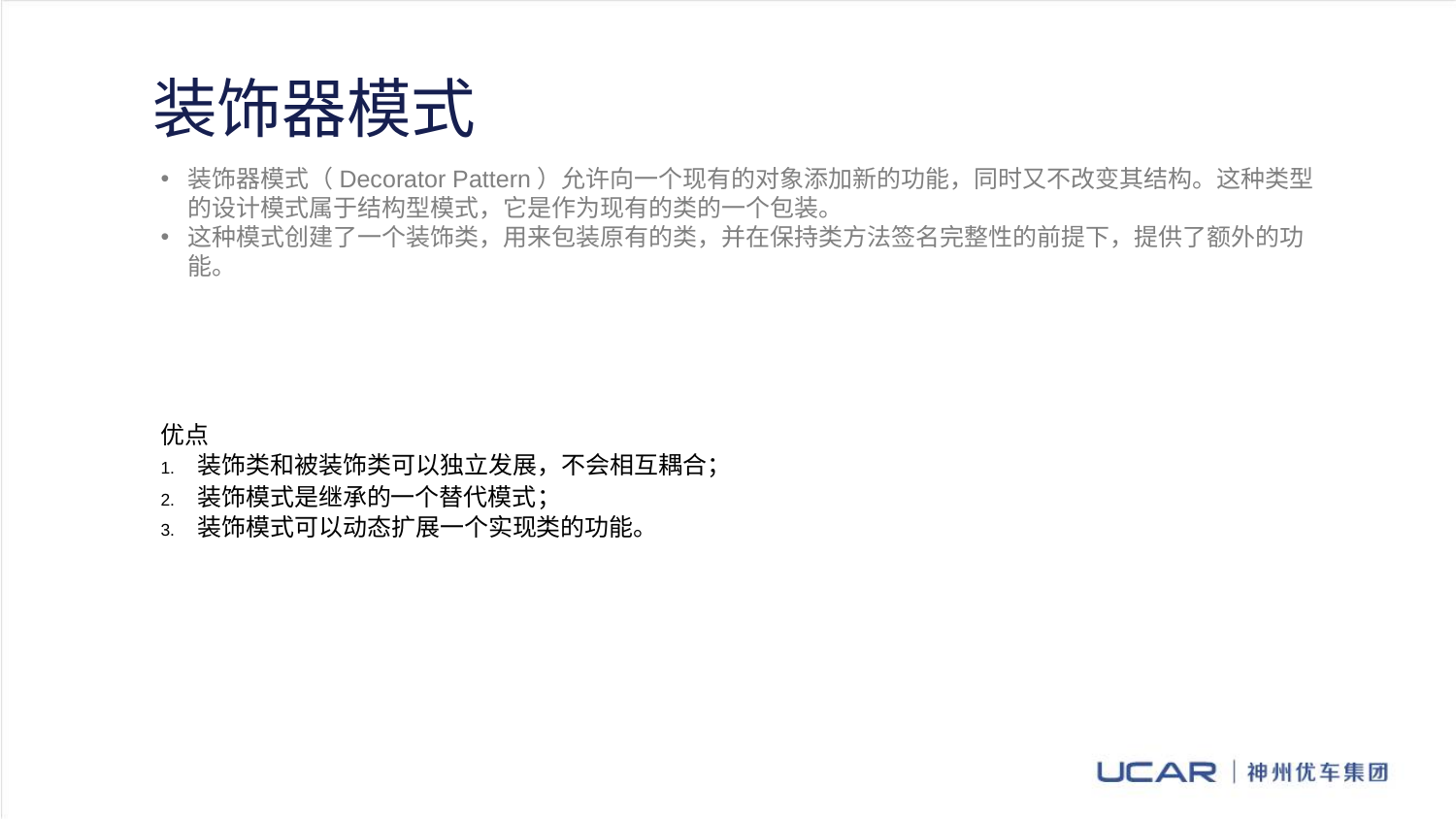

装饰器模式
装饰器模式（Decorator Pattern）允许向一个现有的对象添加新的功能，同时又不改变其结构。这种类型的设计模式属于结构型模式，它是作为现有的类的一个包装。
这种模式创建了一个装饰类，用来包装原有的类，并在保持类方法签名完整性的前提下，提供了额外的功能。
优点
装饰类和被装饰类可以独立发展，不会相互耦合；
装饰模式是继承的一个替代模式；
装饰模式可以动态扩展一个实现类的功能。